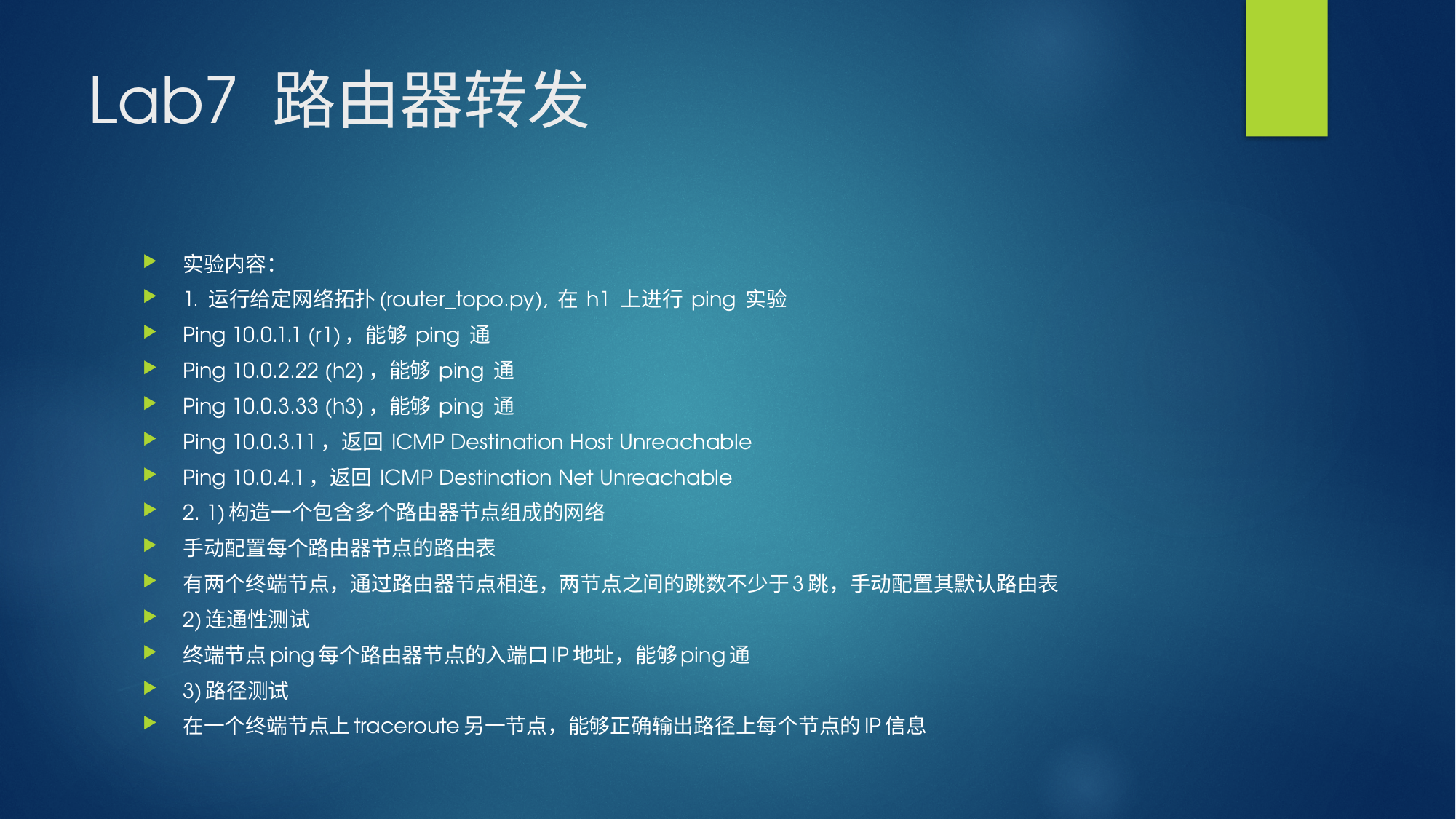

# Lab7 路由器转发
实验内容：
1. 运行给定网络拓扑(router_topo.py), 在 h1 上进行 ping 实验
Ping 10.0.1.1 (r1)，能够 ping 通
Ping 10.0.2.22 (h2)，能够 ping 通
Ping 10.0.3.33 (h3)，能够 ping 通
Ping 10.0.3.11，返回 ICMP Destination Host Unreachable
Ping 10.0.4.1，返回 ICMP Destination Net Unreachable
2. 1)构造一个包含多个路由器节点组成的网络
手动配置每个路由器节点的路由表
有两个终端节点，通过路由器节点相连，两节点之间的跳数不少于3跳，手动配置其默认路由表
2)连通性测试
终端节点ping每个路由器节点的入端口IP地址，能够ping通
3)路径测试
在一个终端节点上traceroute另一节点，能够正确输出路径上每个节点的IP信息